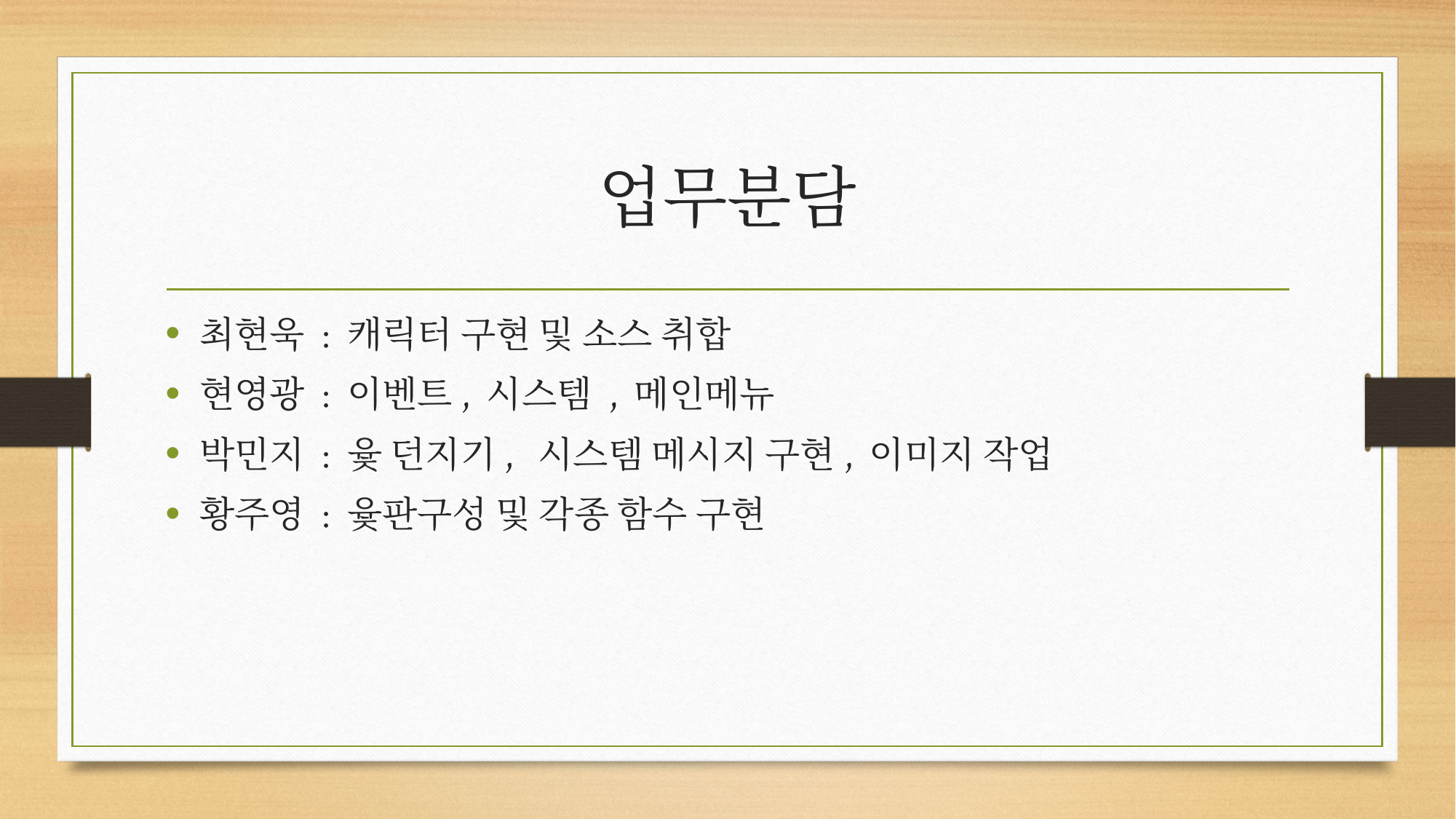

# 업무분담
최현욱 : 캐릭터 구현 및 소스 취합
현영광 : 이벤트, 시스템 , 메인메뉴
박민지 : 윷 던지기,  시스템 메시지 구현, 이미지 작업
황주영 : 윷판구성 및 각종 함수 구현